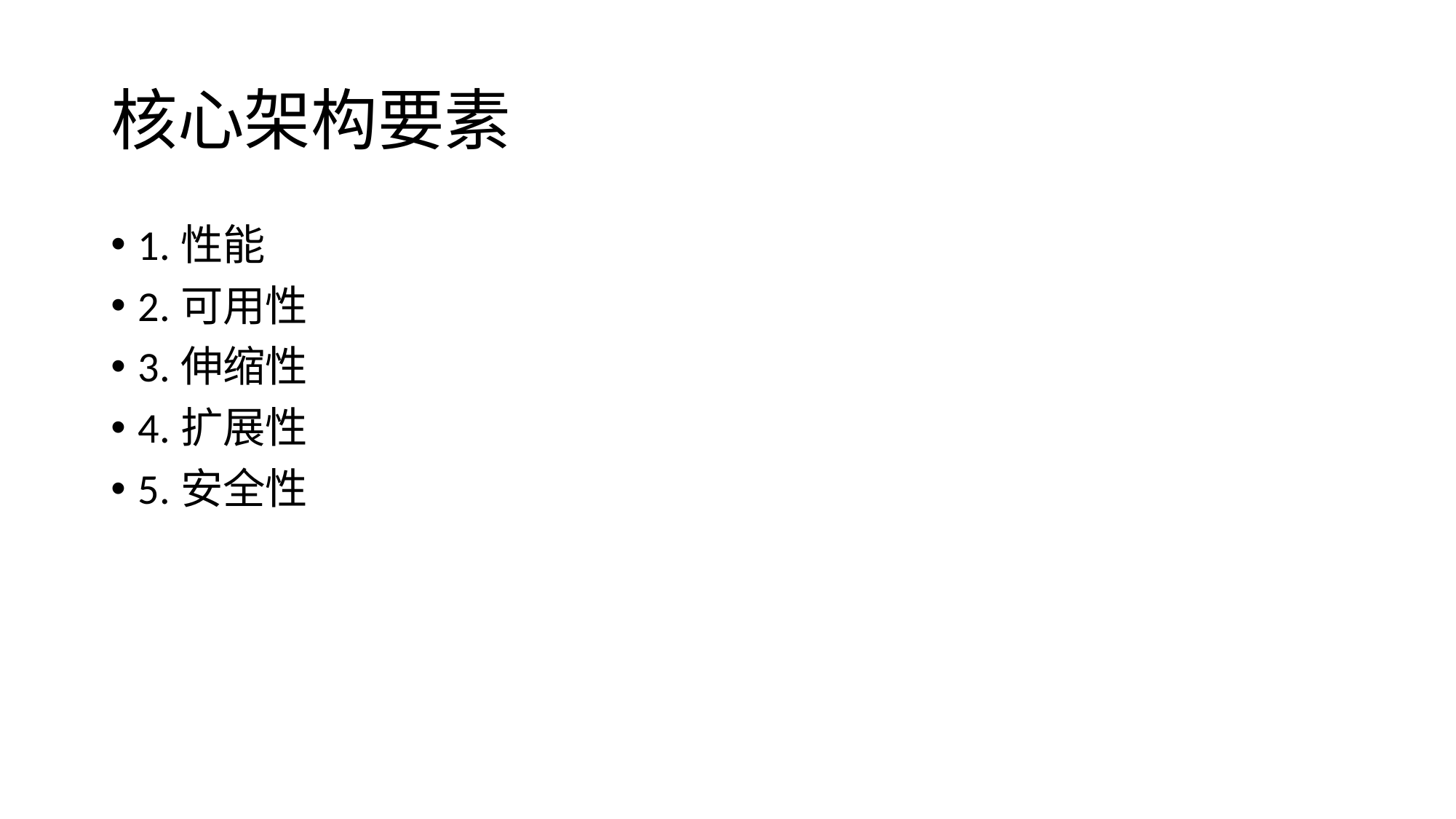

# 核心架构要素
1.性能
2.可用性
3.伸缩性
4.扩展性
5.安全性